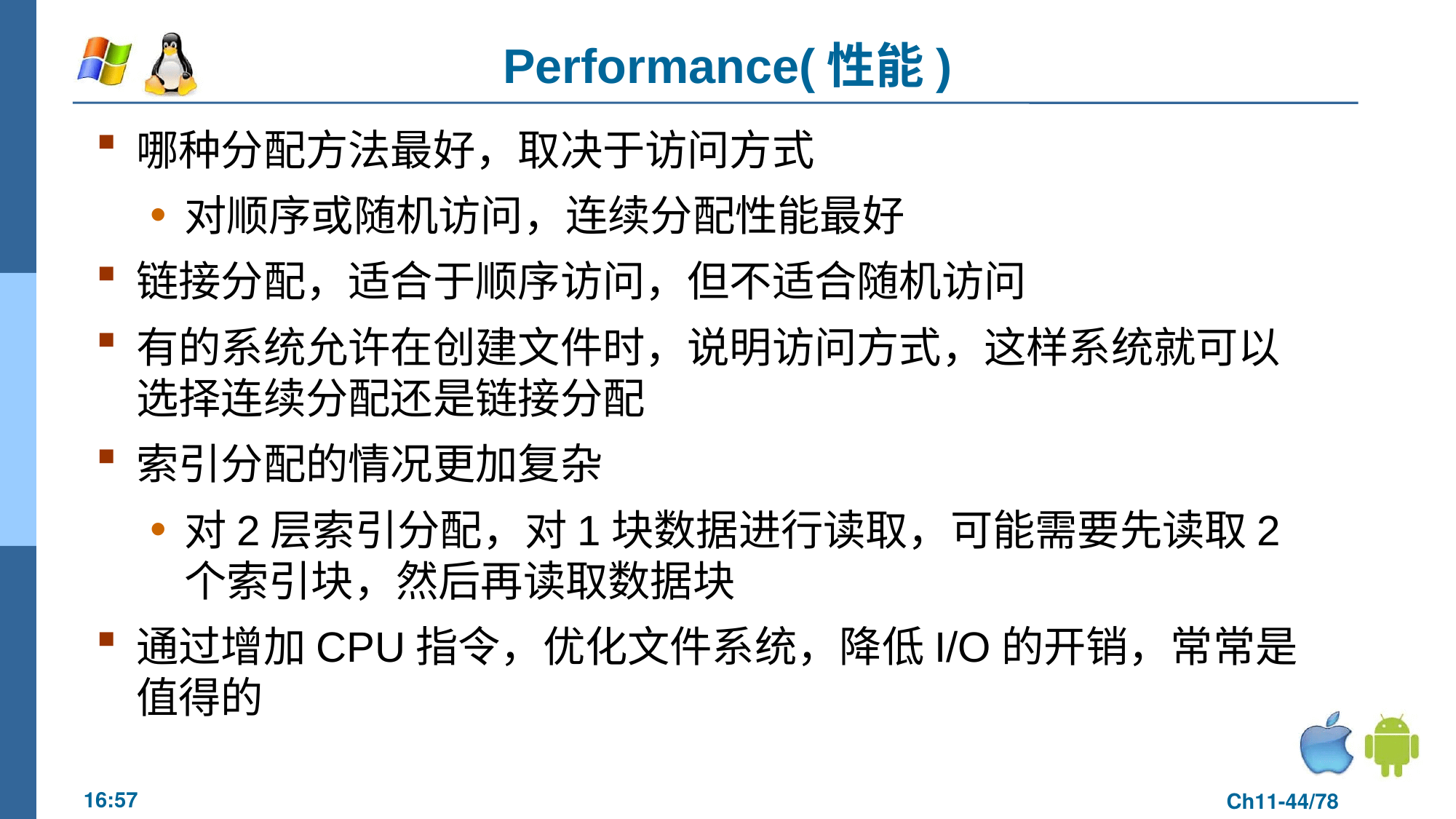

# Performance(性能)
哪种分配方法最好，取决于访问方式
对顺序或随机访问，连续分配性能最好
链接分配，适合于顺序访问，但不适合随机访问
有的系统允许在创建文件时，说明访问方式，这样系统就可以选择连续分配还是链接分配
索引分配的情况更加复杂
对2层索引分配，对1块数据进行读取，可能需要先读取2个索引块，然后再读取数据块
通过增加CPU指令，优化文件系统，降低I/O的开销，常常是值得的